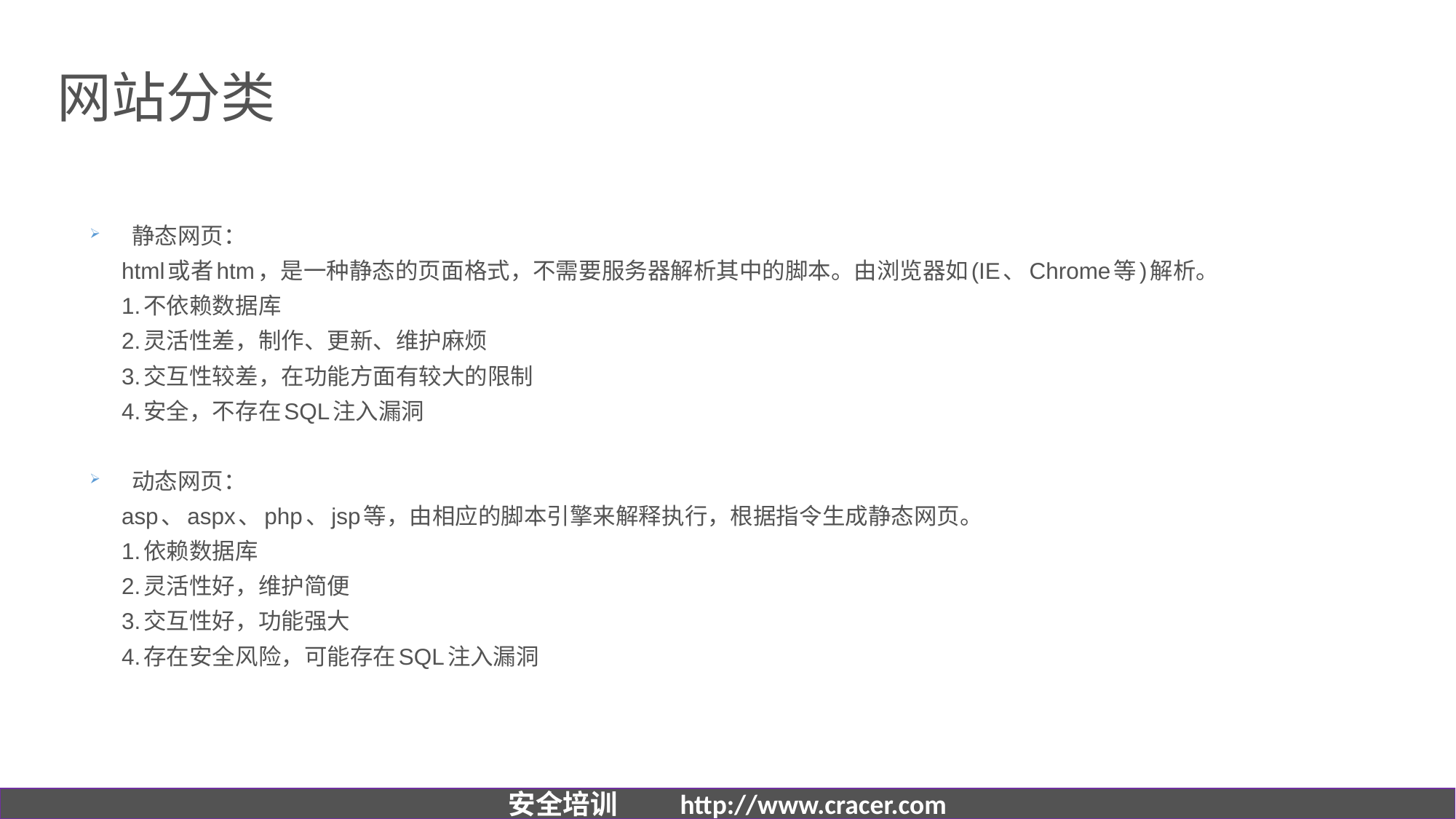

# 网站分类

静态网页：
     html或者htm，是一种静态的页面格式，不需要服务器解析其中的脚本。由浏览器如(IE、Chrome等)解析。
     1.不依赖数据库
     2.灵活性差，制作、更新、维护麻烦
     3.交互性较差，在功能方面有较大的限制
     4.安全，不存在SQL注入漏洞

动态网页：
     asp、aspx、php、jsp等，由相应的脚本引擎来解释执行，根据指令生成静态网页。
     1.依赖数据库
     2.灵活性好，维护简便
     3.交互性好，功能强大
     4.存在安全风险，可能存在SQL注入漏洞